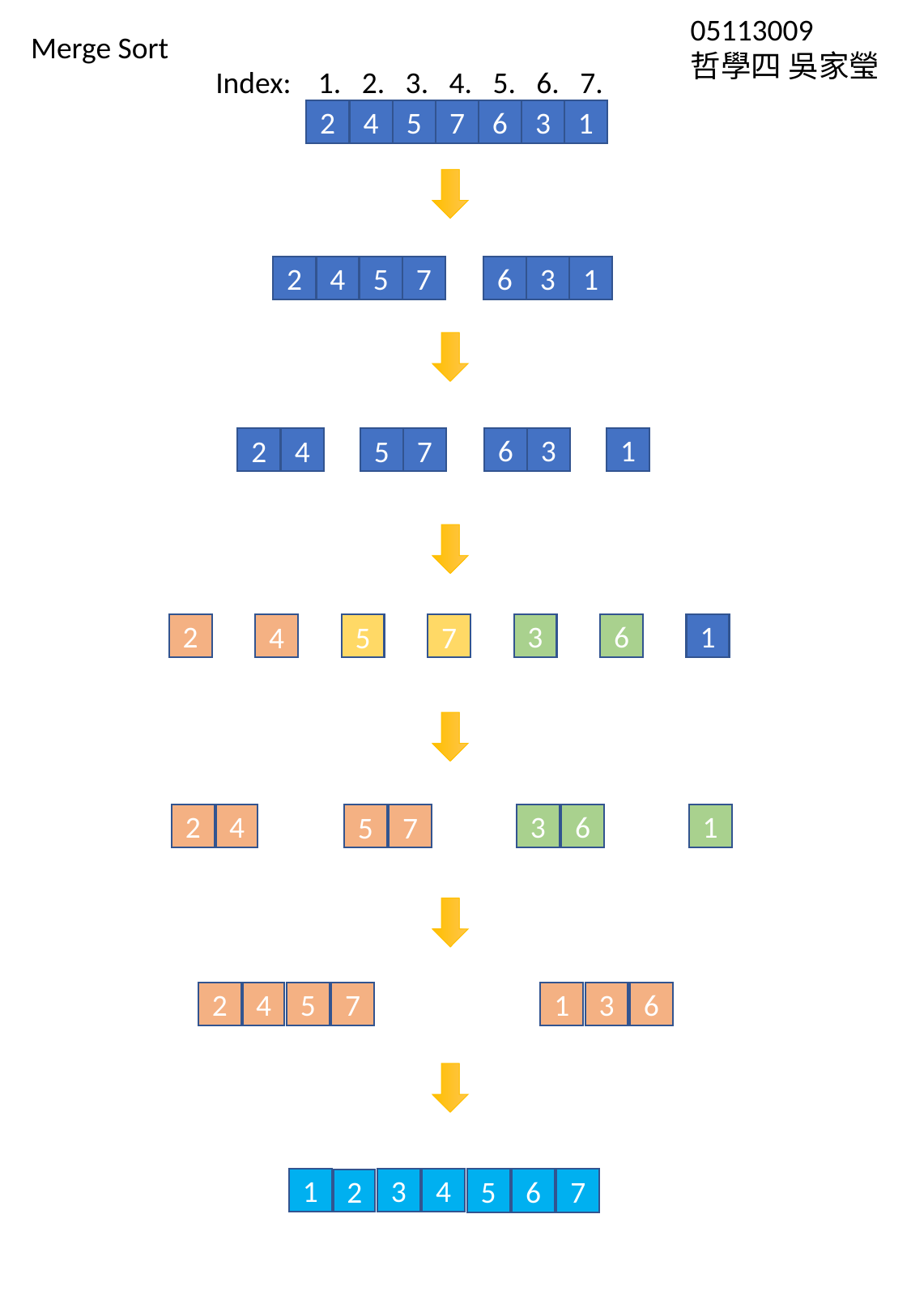

05113009
哲學四 吳家瑩
Merge Sort
Index:
1.   2.   3.   4.   5.   6.   7.
2
4
5
7
6
3
1

6
3
1
2
4
5
7

6
3
1
2
4
5
7

2
3
6
1
4
5
7

2
3
6
1
4
5
7

2
5
7
1
3
6
4

1
3
4
5
6
7
2